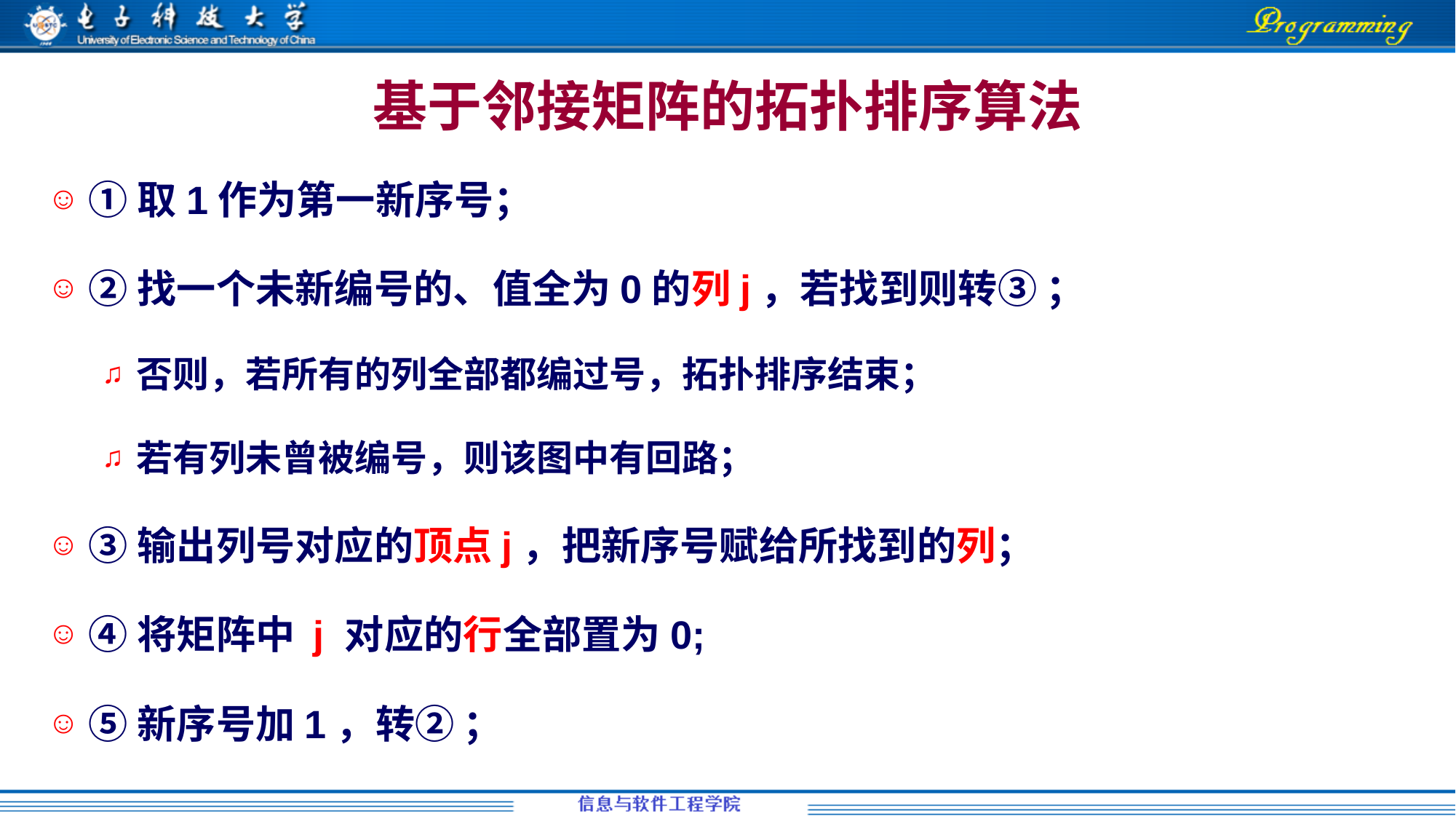

# 基于邻接矩阵的拓扑排序算法
①取1作为第一新序号；
②找一个未新编号的、值全为0的列j，若找到则转③ ；
否则，若所有的列全部都编过号，拓扑排序结束；
若有列未曾被编号，则该图中有回路；
③输出列号对应的顶点j，把新序号赋给所找到的列；
④将矩阵中 j 对应的行全部置为0;
⑤新序号加1，转② ；